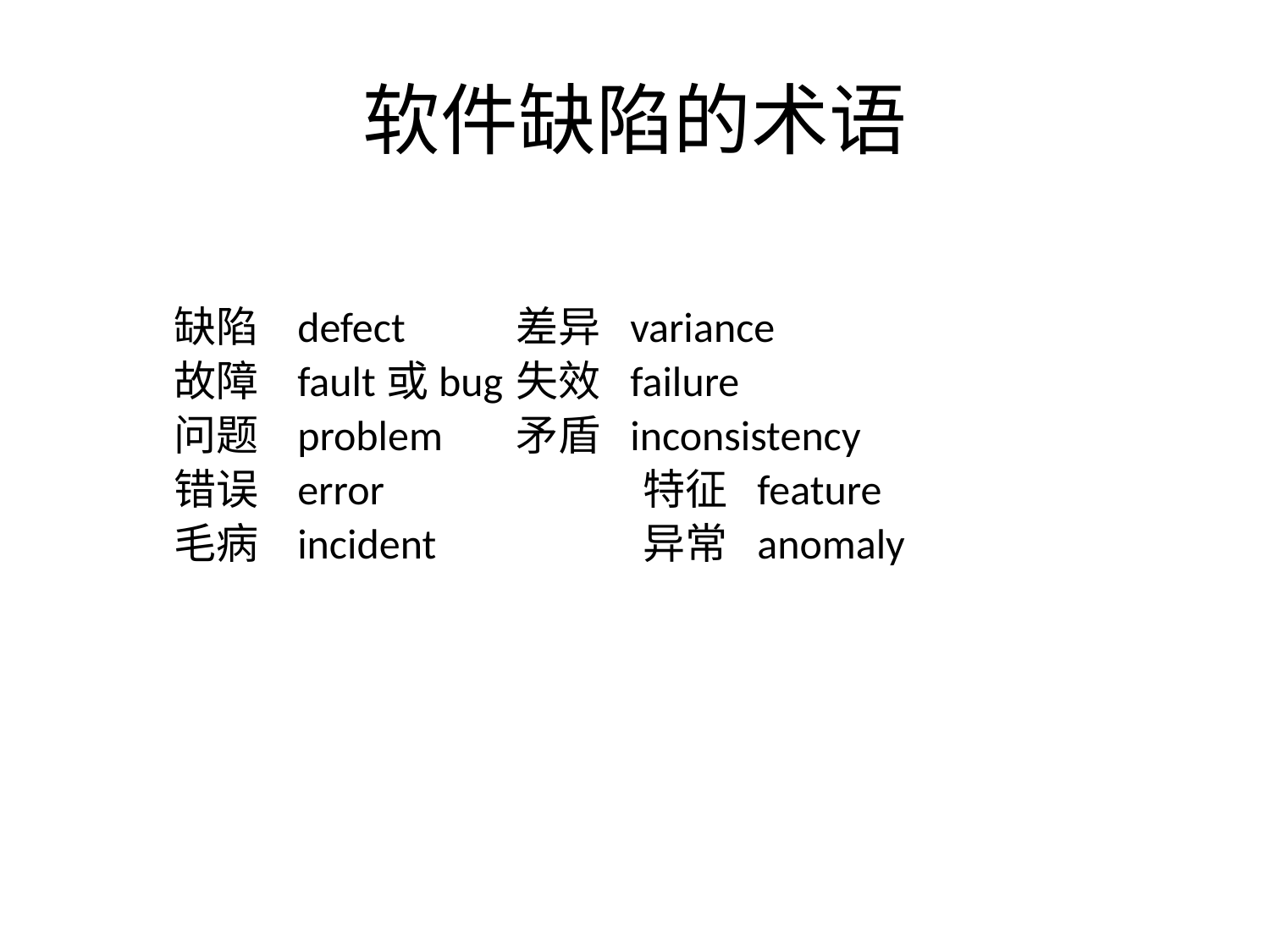

# 软件缺陷的术语

	   缺陷   defect         	差异  variance
        故障   fault或bug 	失效  failure
        问题   problem     	矛盾  inconsistency
        错误   error           		特征  feature
        毛病   incident     		异常  anomaly